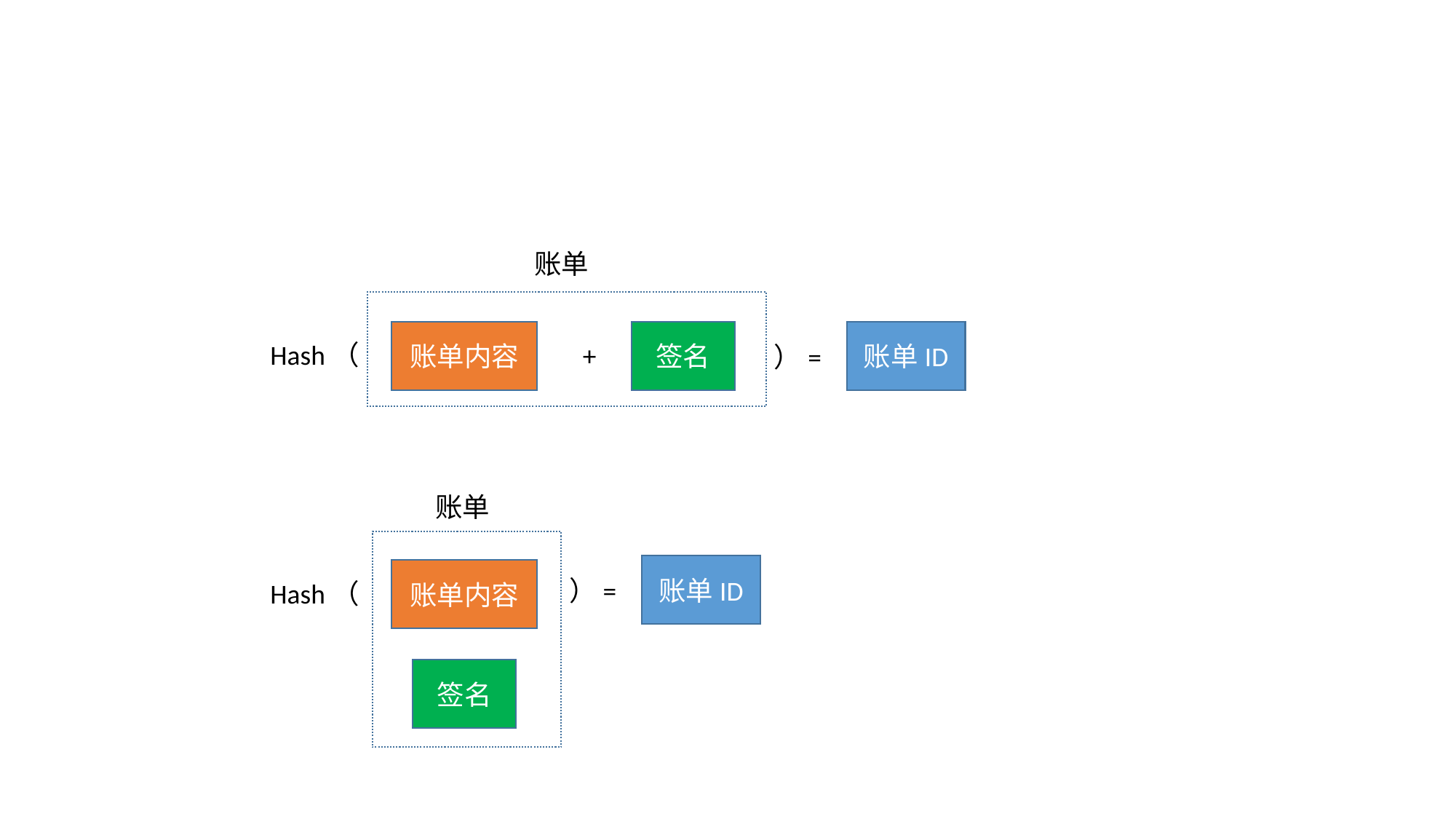

账单

账单ID

账单内容

签名
Hash（
+
）=
账单

账单ID

账单内容

）=
Hash（
签名